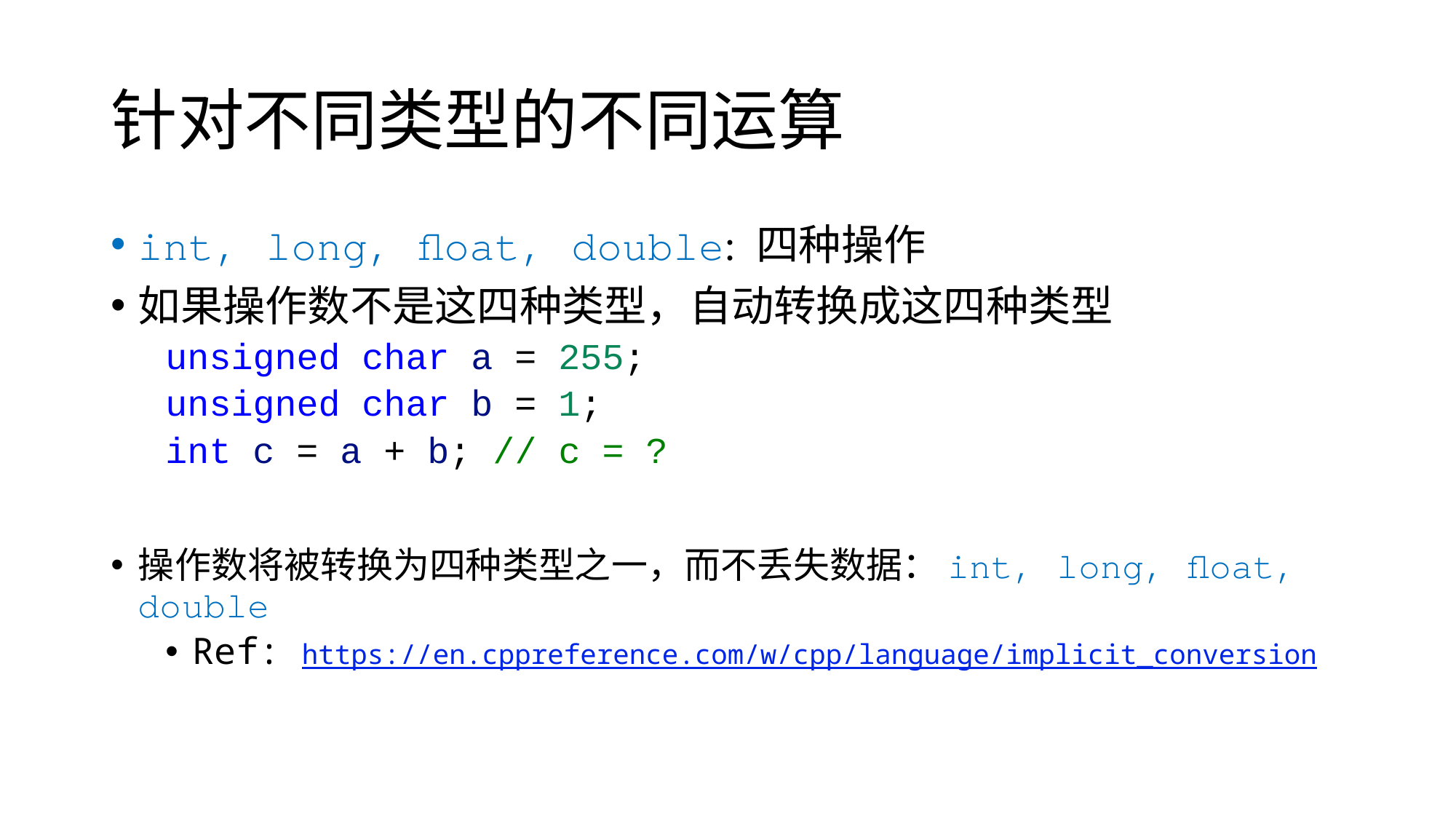

# 针对不同类型的不同运算
int, long, float, double: 四种操作
如果操作数不是这四种类型，自动转换成这四种类型
unsigned char a = 255;
unsigned char b = 1;
int c = a + b; // c = ?

操作数将被转换为四种类型之一，而不丢失数据：int, long, float, double
Ref: https://en.cppreference.com/w/cpp/language/implicit_conversion